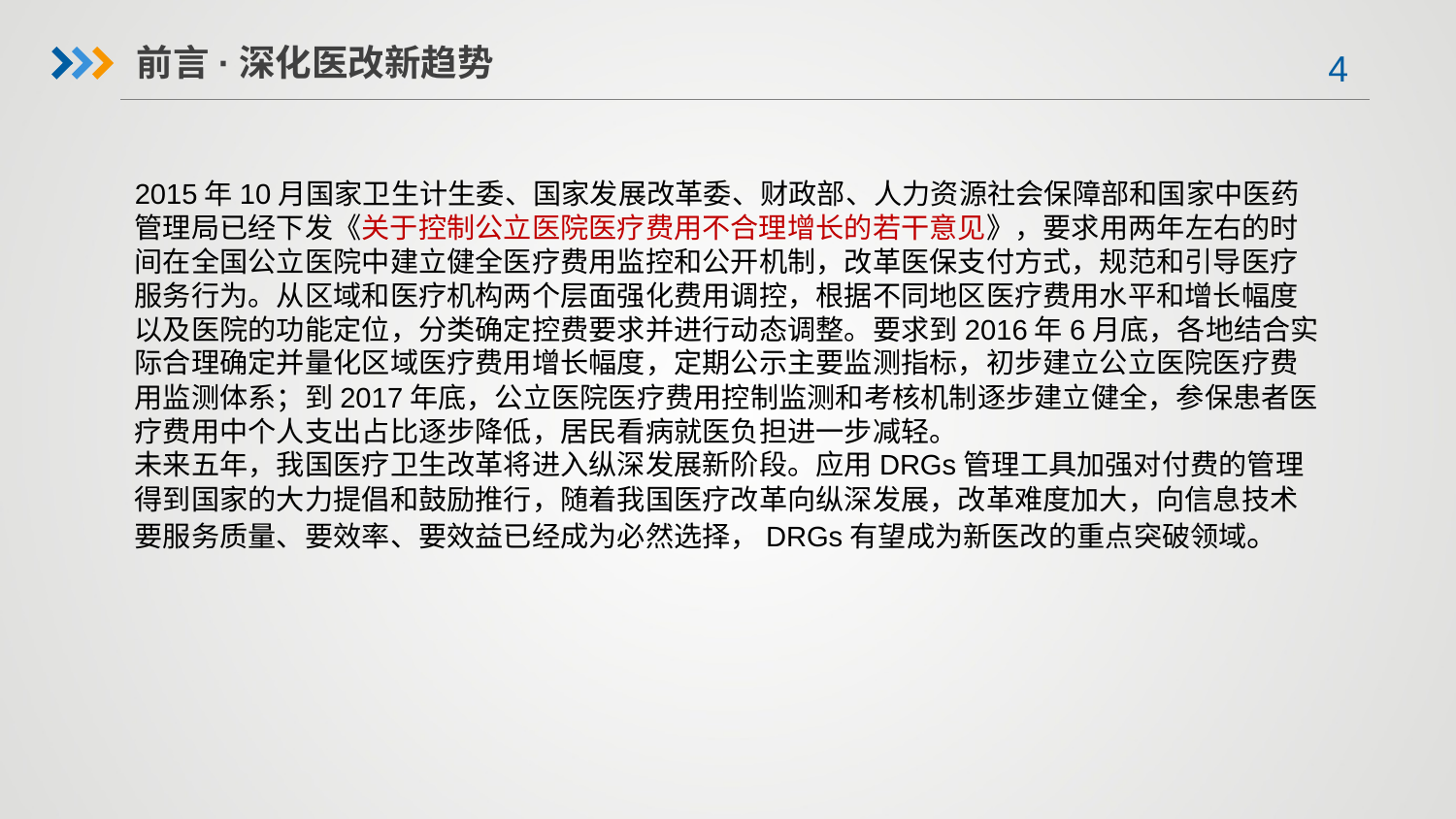

前言·深化医改新趋势
2015年10月国家卫生计生委、国家发展改革委、财政部、人力资源社会保障部和国家中医药管理局已经下发《关于控制公立医院医疗费用不合理增长的若干意见》，要求用两年左右的时间在全国公立医院中建立健全医疗费用监控和公开机制，改革医保支付方式，规范和引导医疗服务行为。从区域和医疗机构两个层面强化费用调控，根据不同地区医疗费用水平和增长幅度以及医院的功能定位，分类确定控费要求并进行动态调整。要求到2016年6月底，各地结合实际合理确定并量化区域医疗费用增长幅度，定期公示主要监测指标，初步建立公立医院医疗费用监测体系；到2017年底，公立医院医疗费用控制监测和考核机制逐步建立健全，参保患者医疗费用中个人支出占比逐步降低，居民看病就医负担进一步减轻。
未来五年，我国医疗卫生改革将进入纵深发展新阶段。应用DRGs管理工具加强对付费的管理得到国家的大力提倡和鼓励推行，随着我国医疗改革向纵深发展，改革难度加大，向信息技术要服务质量、要效率、要效益已经成为必然选择，DRGs有望成为新医改的重点突破领域。